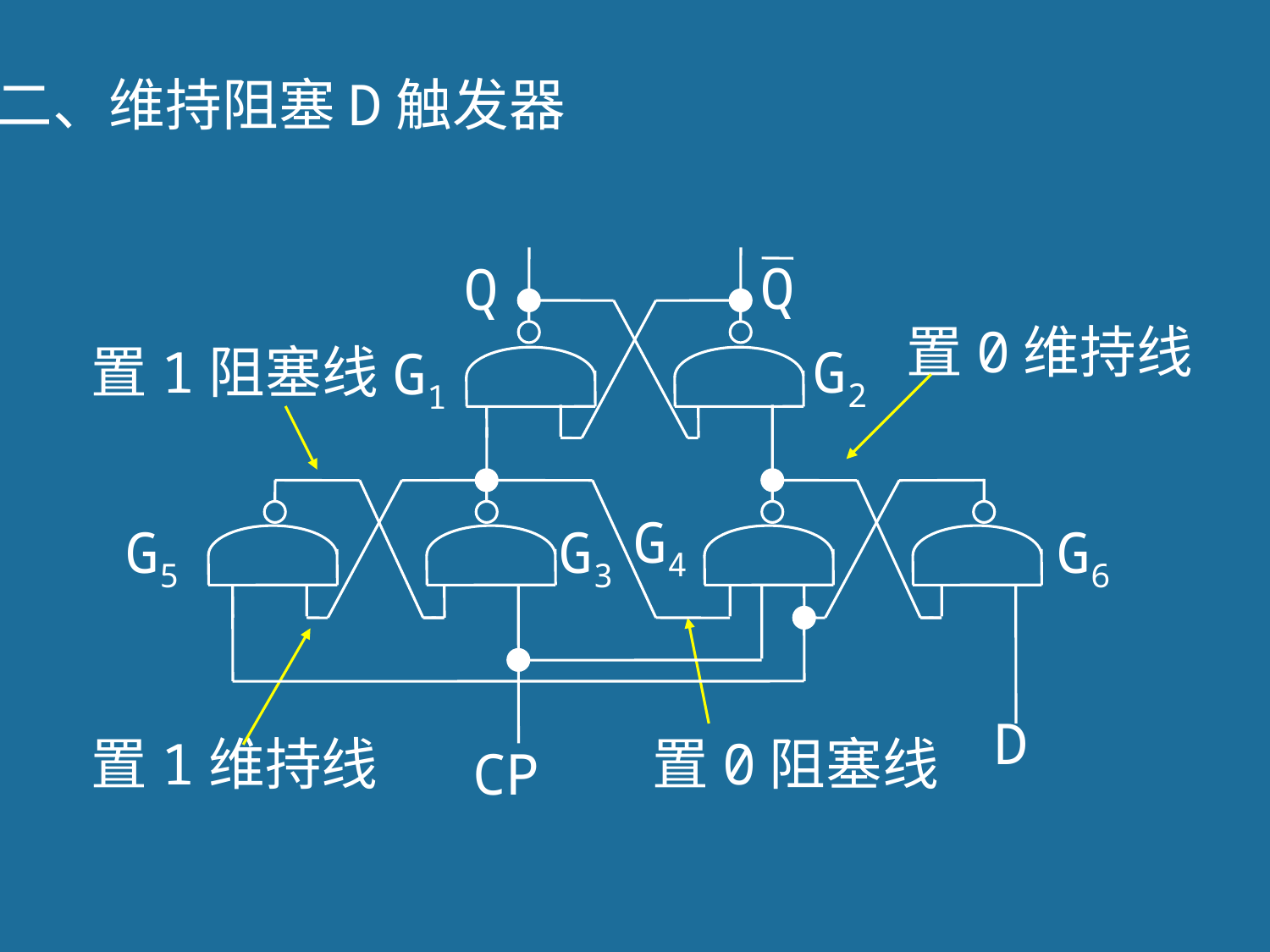

二、维持阻塞D触发器
Q
Q

G2
G1

G4

G5
G3
G6

D
CP
置0维持线
置1阻塞线

置1维持线
置0阻塞线
81